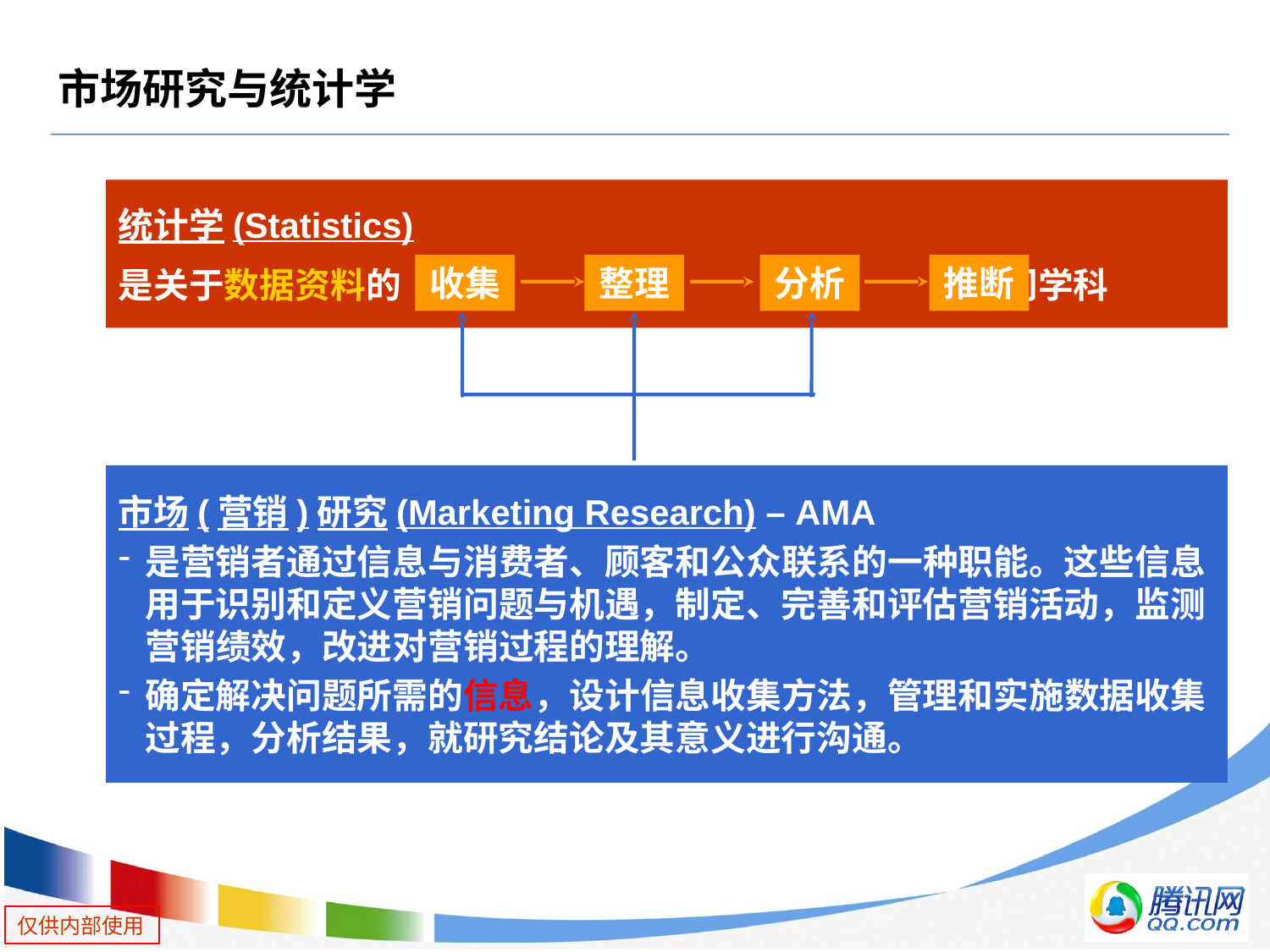

# 市场研究与统计学
统计学(Statistics)
是关于数据资料的                                                                  的一门学科
收集
整理
分析
推断

市场(营销)研究(Marketing Research) – AMA
是营销者通过信息与消费者、顾客和公众联系的一种职能。这些信息用于识别和定义营销问题与机遇，制定、完善和评估营销活动，监测营销绩效，改进对营销过程的理解。
确定解决问题所需的信息，设计信息收集方法，管理和实施数据收集过程，分析结果，就研究结论及其意义进行沟通。